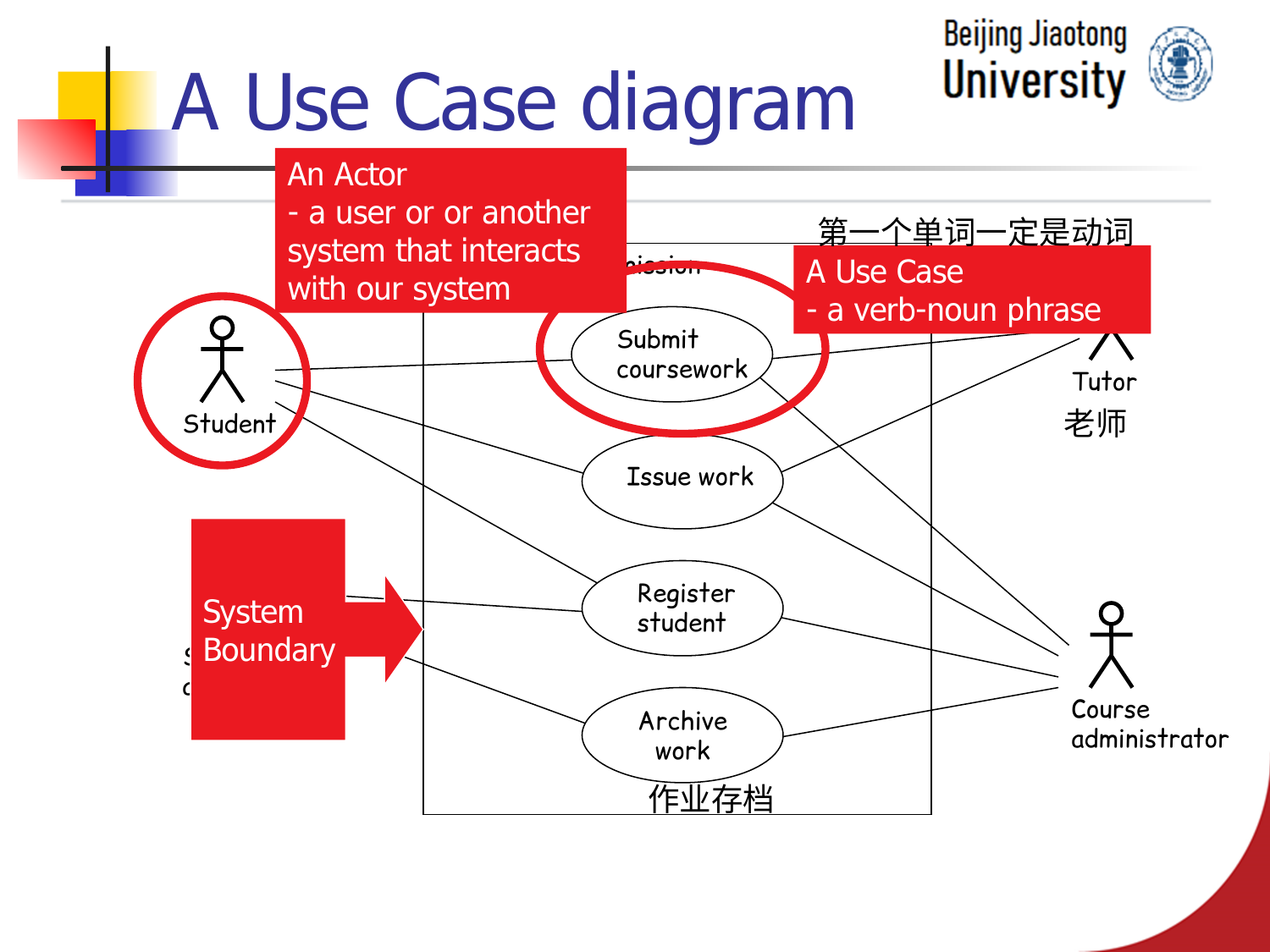

# A Use Case diagram
An Actor
- a user or or another system that interacts with our system

第一个单词一定是动词

Coursework submission

Tutor

Submit
coursework

Student

Issue work

System
administrator

Register
student

Course
administrator

Archive
work

A Use Case
- a verb-noun phrase

老师
System
Boundary
作业存档